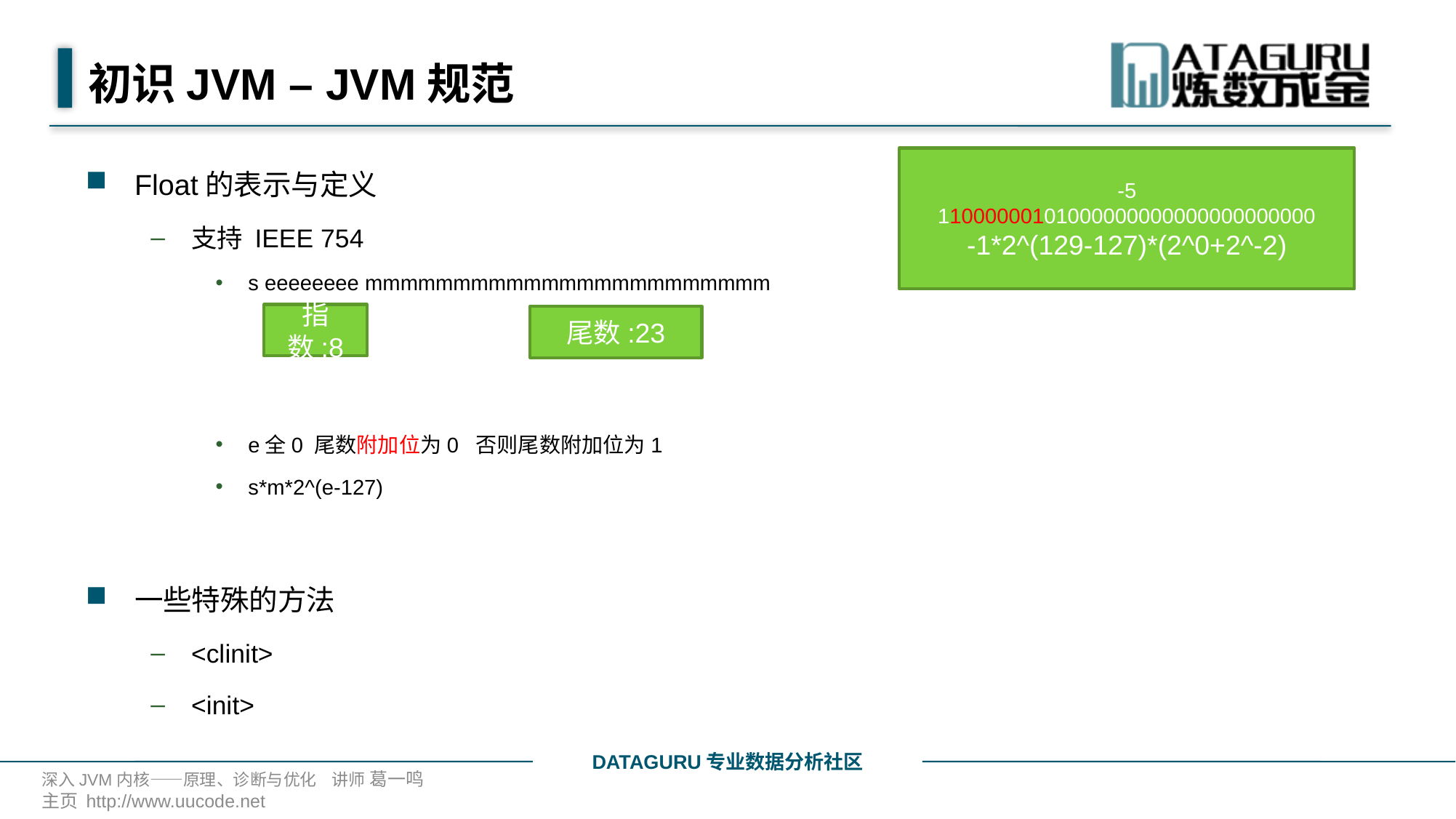

# 初识JVM – JVM规范
Float的表示与定义
支持 IEEE 754
s eeeeeeee mmmmmmmmmmmmmmmmmmmmmmm

e全0 尾数附加位为0  否则尾数附加位为1
s*m*2^(e-127)

一些特殊的方法
<clinit>
<init>

-5
11000000101000000000000000000000
-1*2^(129-127)*(2^0+2^-2)
指数:8
尾数:23